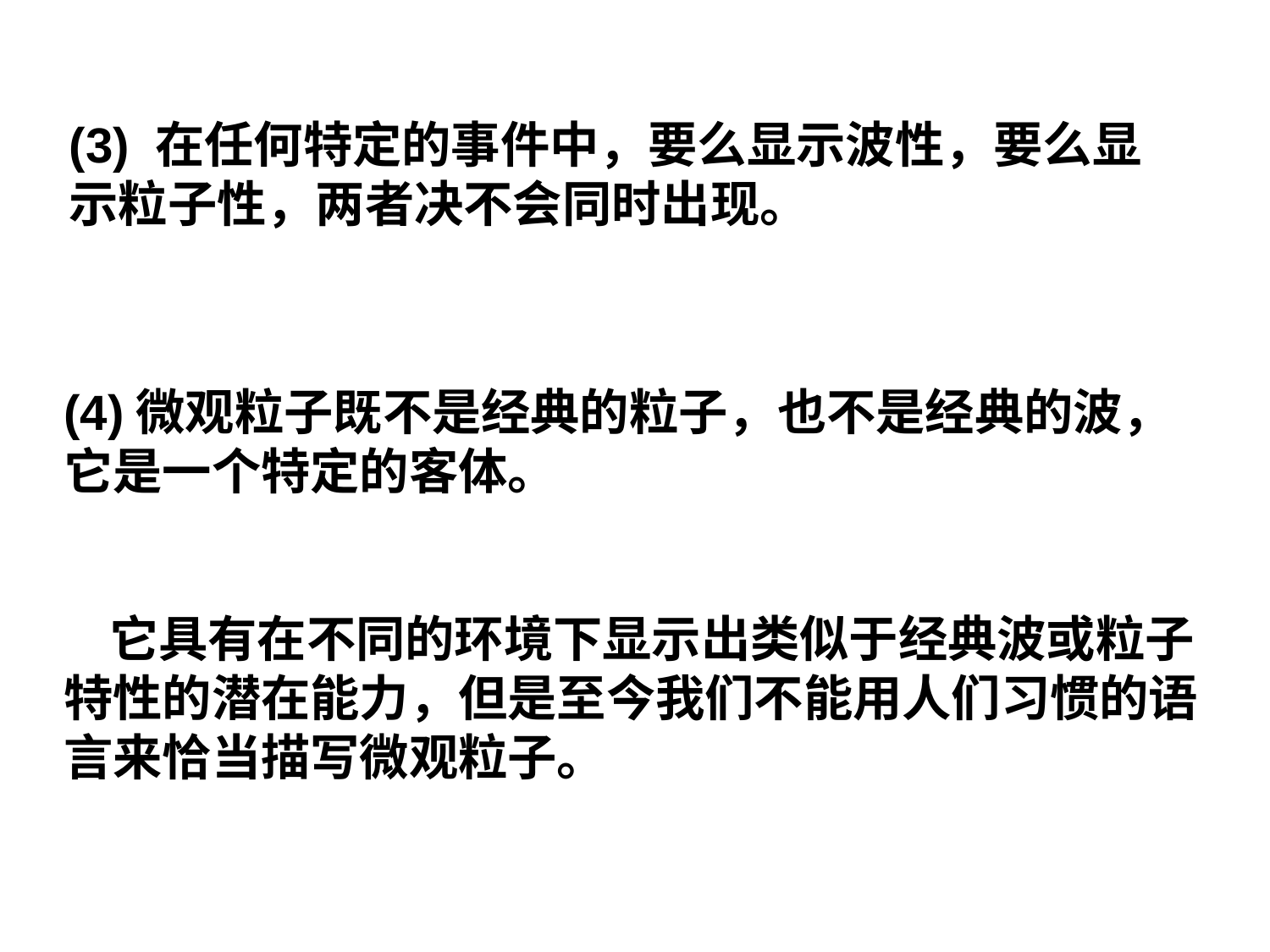

(3) 在任何特定的事件中，要么显示波性，要么显示粒子性，两者决不会同时出现。
(4)微观粒子既不是经典的粒子，也不是经典的波，它是一个特定的客体。

   它具有在不同的环境下显示出类似于经典波或粒子特性的潜在能力，但是至今我们不能用人们习惯的语言来恰当描写微观粒子。